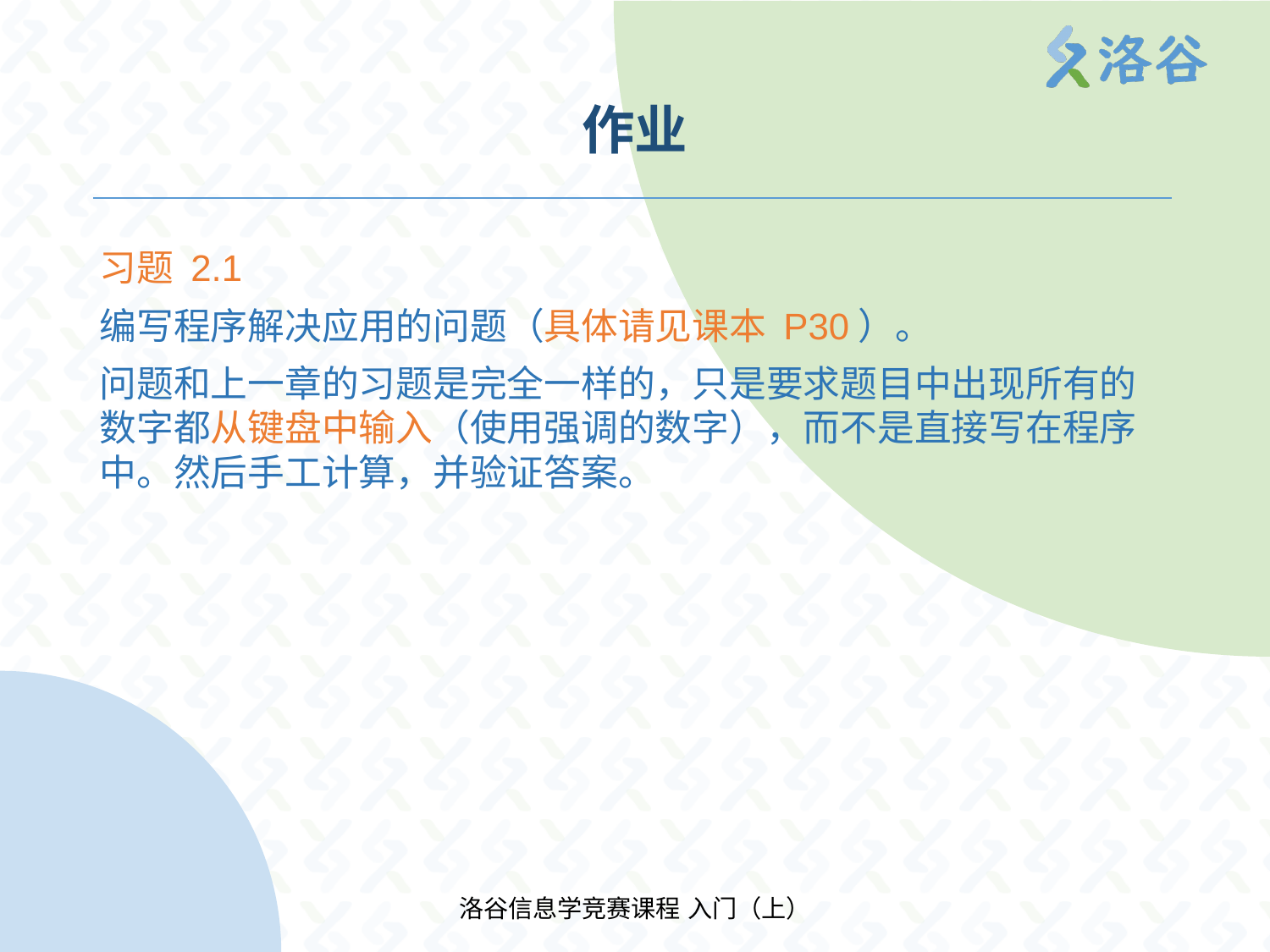

# 作业
习题 2.1
编写程序解决应用的问题（具体请见课本 P30）。
问题和上一章的习题是完全一样的，只是要求题目中出现所有的数字都从键盘中输入（使用强调的数字），而不是直接写在程序中。然后手工计算，并验证答案。

洛谷信息学竞赛课程 入门（上）